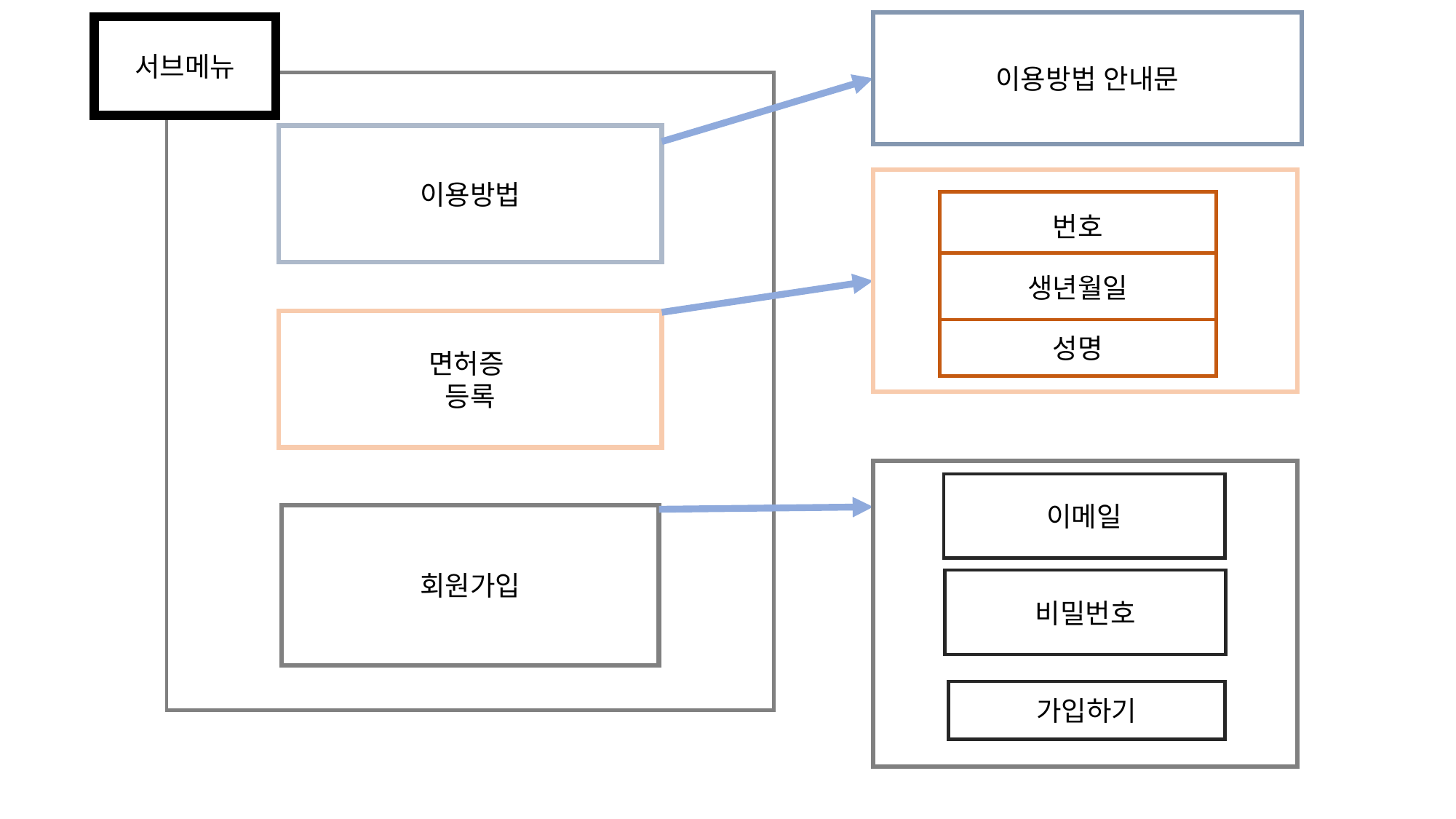

이용방법 안내문
서브메뉴

이용방법

번호
생년월일
면허증
등록
성명

이메일
회원가입
비밀번호
가입하기